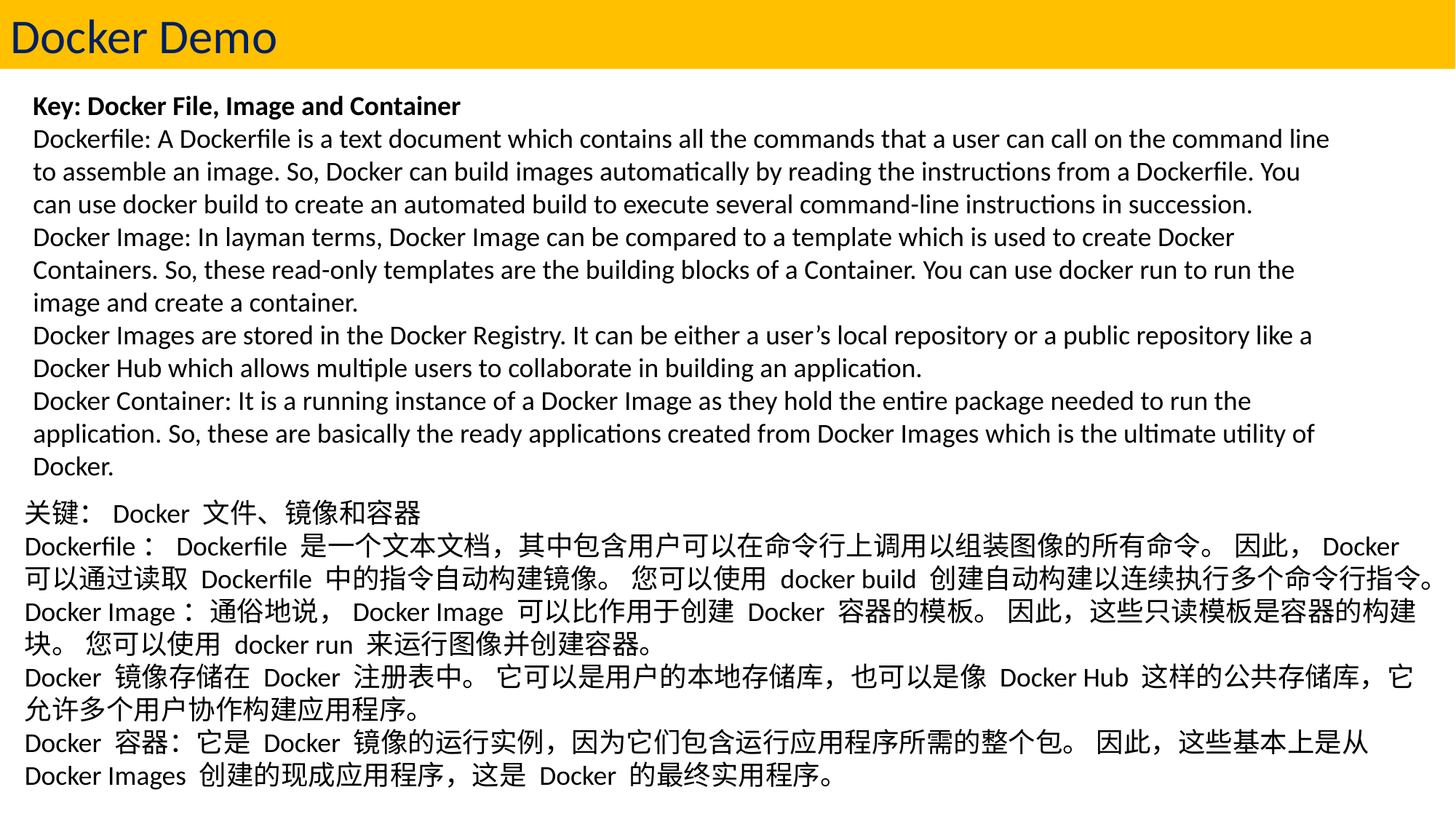

Docker Demo
Key: Docker File, Image and Container
Dockerfile: A Dockerfile is a text document which contains all the commands that a user can call on the command line to assemble an image. So, Docker can build images automatically by reading the instructions from a Dockerfile. You can use docker build to create an automated build to execute several command-line instructions in succession.
Docker Image: In layman terms, Docker Image can be compared to a template which is used to create Docker Containers. So, these read-only templates are the building blocks of a Container. You can use docker run to run the image and create a container.
Docker Images are stored in the Docker Registry. It can be either a user’s local repository or a public repository like a Docker Hub which allows multiple users to collaborate in building an application.
Docker Container: It is a running instance of a Docker Image as they hold the entire package needed to run the application. So, these are basically the ready applications created from Docker Images which is the ultimate utility of Docker.
关键：Docker 文件、镜像和容器
Dockerfile：Dockerfile 是一个文本文档，其中包含用户可以在命令行上调用以组装图像的所有命令。 因此，Docker 可以通过读取 Dockerfile 中的指令自动构建镜像。 您可以使用 docker build 创建自动构建以连续执行多个命令行指令。
Docker Image：通俗地说，Docker Image 可以比作用于创建 Docker 容器的模板。 因此，这些只读模板是容器的构建块。 您可以使用 docker run 来运行图像并创建容器。
Docker 镜像存储在 Docker 注册表中。 它可以是用户的本地存储库，也可以是像 Docker Hub 这样的公共存储库，它允许多个用户协作构建应用程序。
Docker 容器：它是 Docker 镜像的运行实例，因为它们包含运行应用程序所需的整个包。 因此，这些基本上是从 Docker Images 创建的现成应用程序，这是 Docker 的最终实用程序。